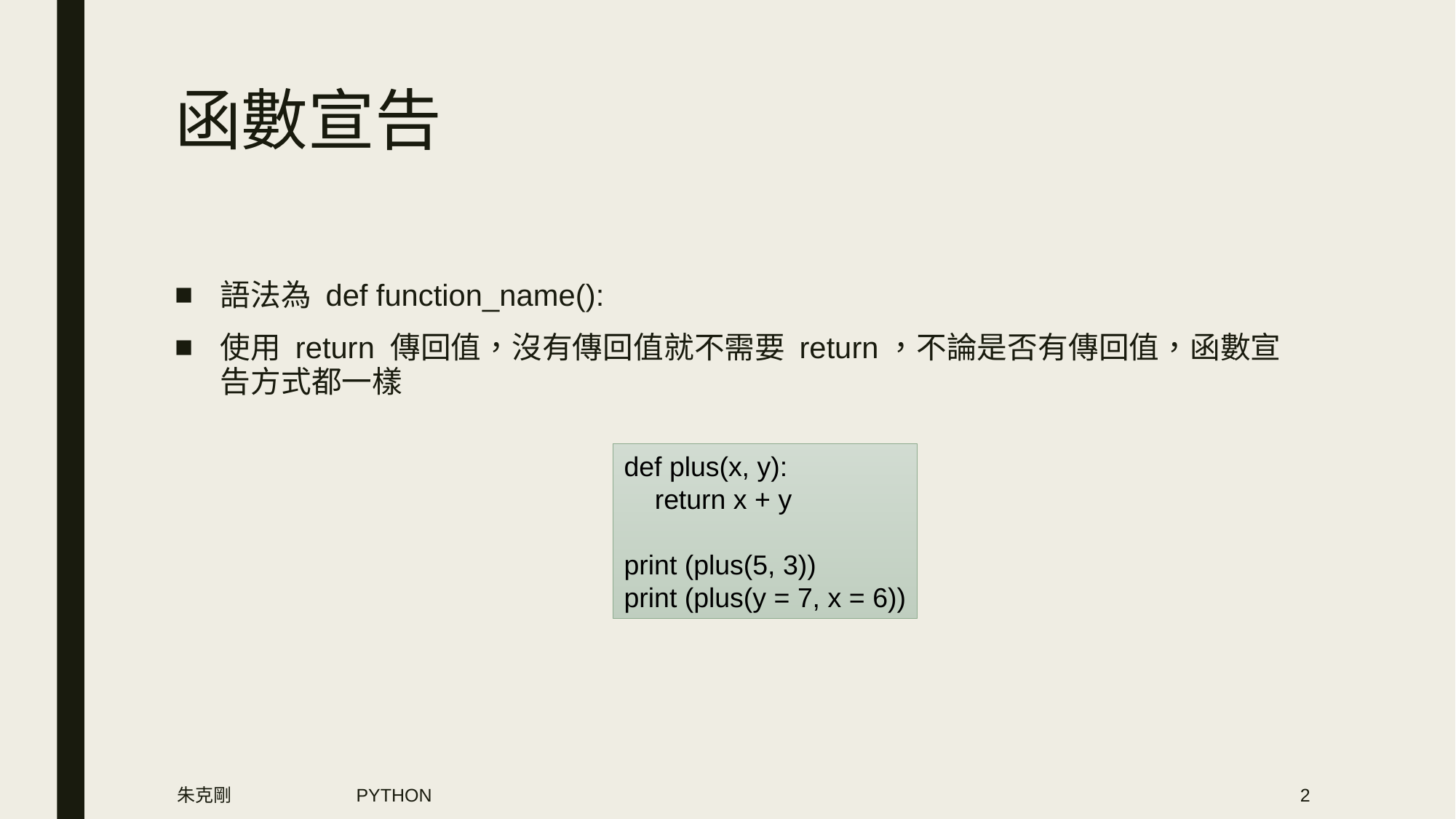

# 函數宣告
語法為 def function_name():
使用 return 傳回值，沒有傳回值就不需要 return，不論是否有傳回值，函數宣告方式都一樣
def plus(x, y):
    return x + y

print (plus(5, 3))
print (plus(y = 7, x = 6))
朱克剛
PYTHON
2